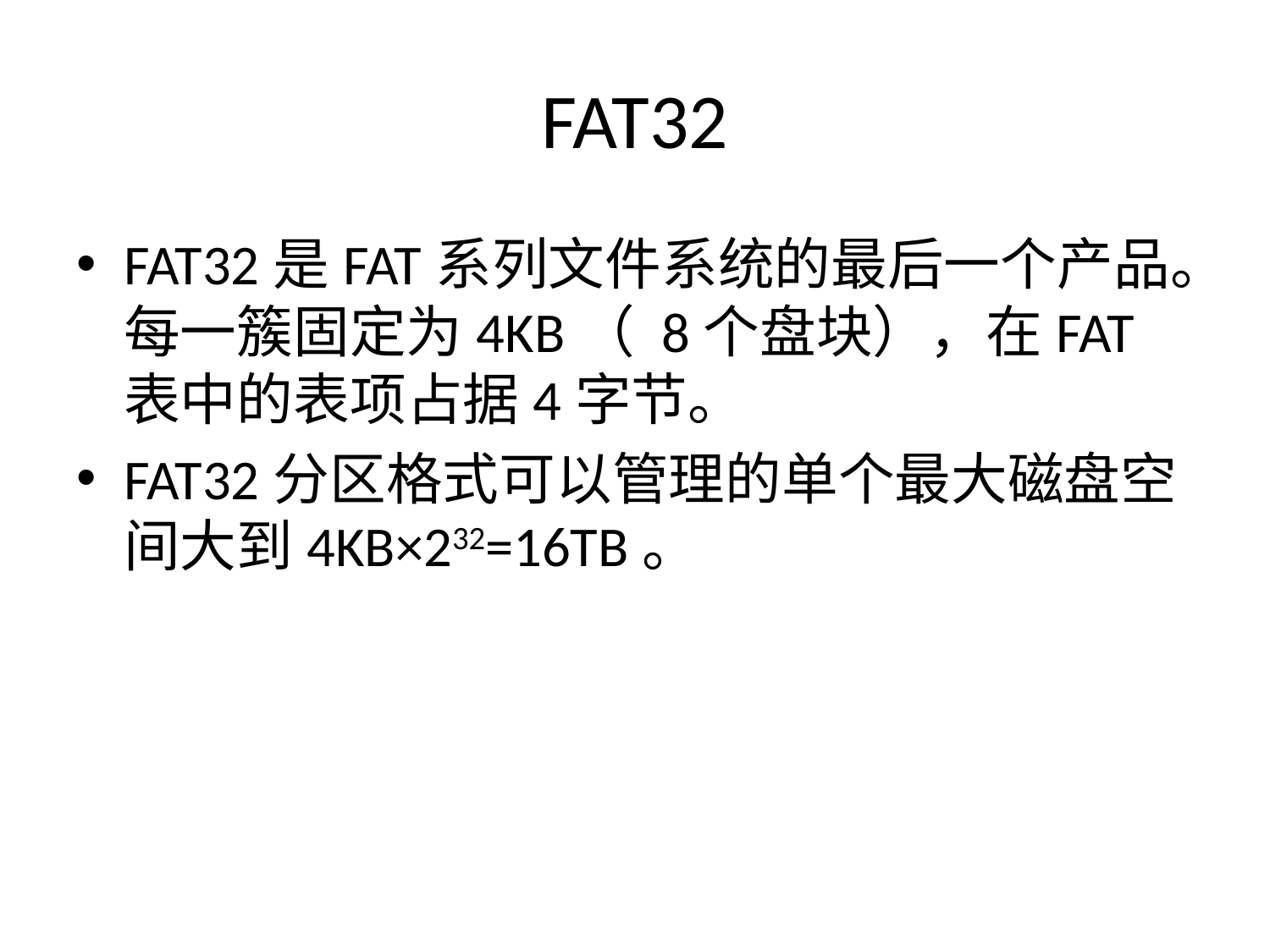

# FAT32
FAT32是FAT系列文件系统的最后一个产品。每一簇固定为4KB（ 8个盘块），在FAT表中的表项占据4字节。
FAT32分区格式可以管理的单个最大磁盘空间大到4KB×232=16TB。